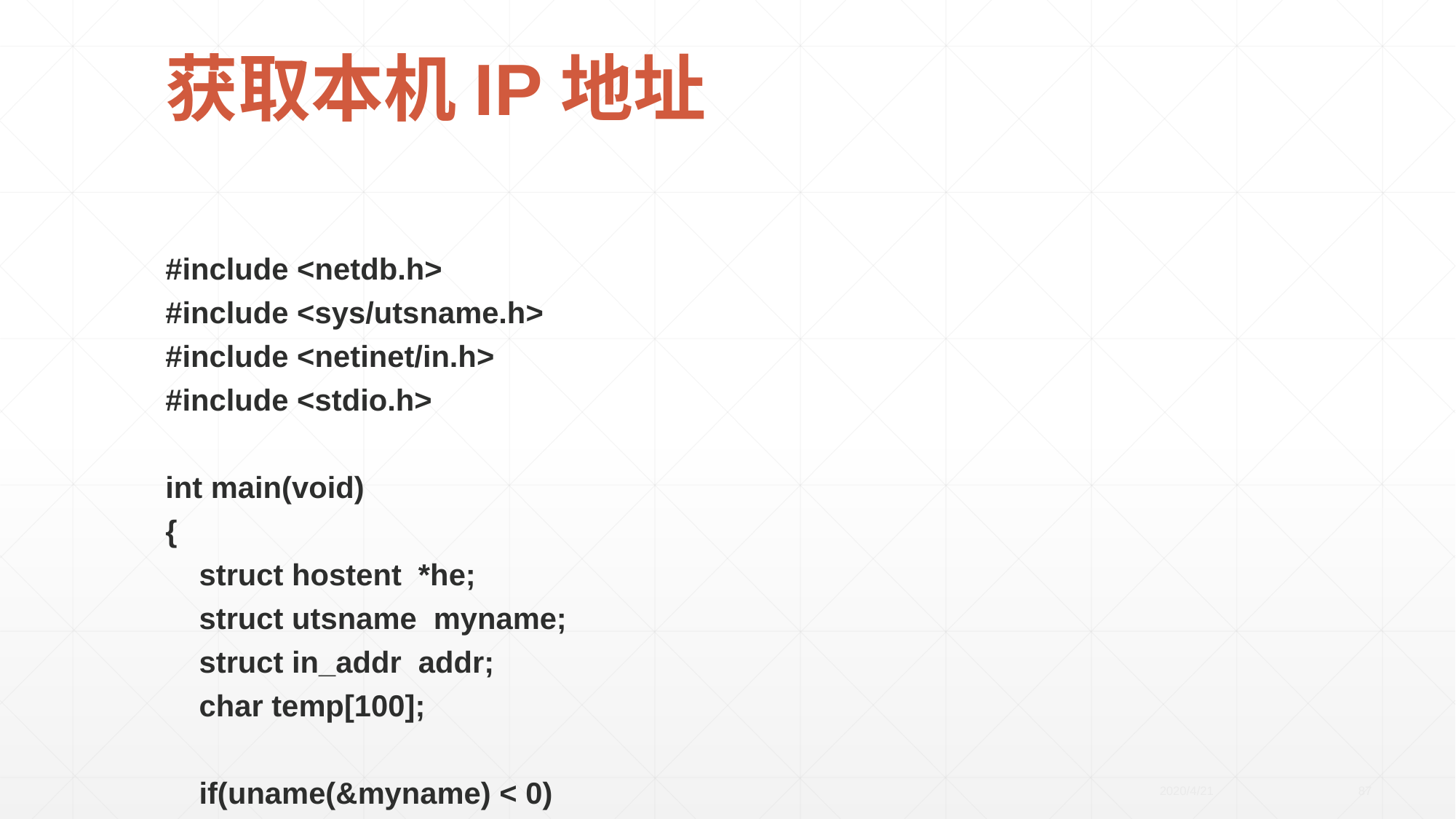

# 获取本机IP地址
#include <netdb.h>
#include <sys/utsname.h>
#include <netinet/in.h>
#include <stdio.h>

int main(void)
{
    struct hostent  *he;
    struct utsname  myname;
    struct in_addr  addr;
    char temp[100];

    if(uname(&myname) < 0)
        return(0);
2020/4/21
87